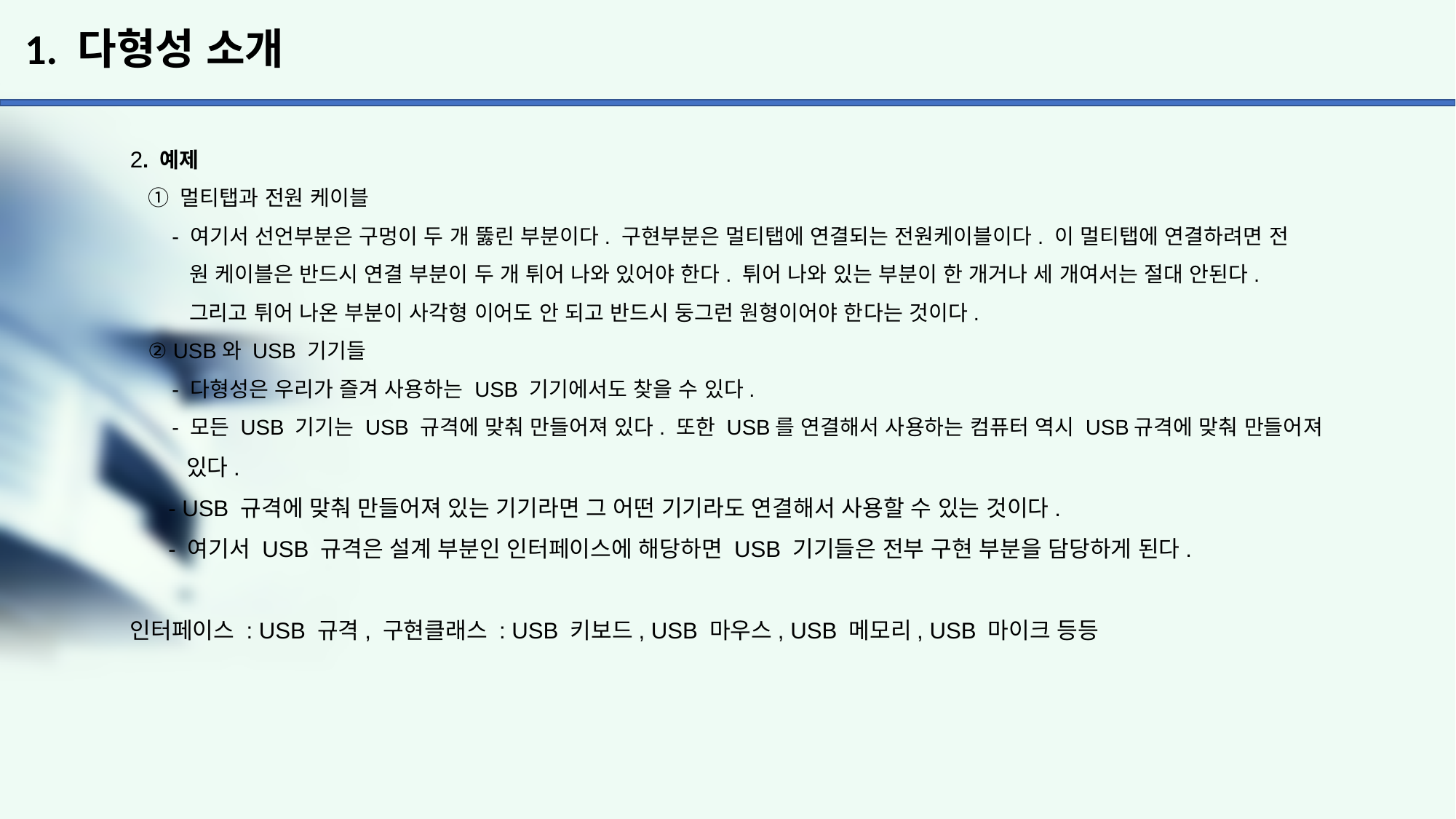

# 1. 다형성 소개
2. 예제
   ① 멀티탭과 전원 케이블
       - 여기서 선언부분은 구멍이 두 개 뚫린 부분이다. 구현부분은 멀티탭에 연결되는 전원케이블이다. 이 멀티탭에 연결하려면 전
         원 케이블은 반드시 연결 부분이 두 개 튀어 나와 있어야 한다. 튀어 나와 있는 부분이 한 개거나 세 개여서는 절대 안된다.
         그리고 튀어 나온 부분이 사각형 이어도 안 되고 반드시 둥그런 원형이어야 한다는 것이다.
   ② USB와 USB 기기들
       - 다형성은 우리가 즐겨 사용하는 USB 기기에서도 찾을 수 있다.
       - 모든 USB 기기는 USB 규격에 맞춰 만들어져 있다. 또한 USB를 연결해서 사용하는 컴퓨터 역시 USB규격에 맞춰 만들어져
        있다.
      - USB 규격에 맞춰 만들어져 있는 기기라면 그 어떤 기기라도 연결해서 사용할 수 있는 것이다.
      - 여기서 USB 규격은 설계 부분인 인터페이스에 해당하면 USB 기기들은 전부 구현 부분을 담당하게 된다.

인터페이스 : USB 규격, 구현클래스 : USB 키보드, USB 마우스, USB 메모리, USB 마이크 등등